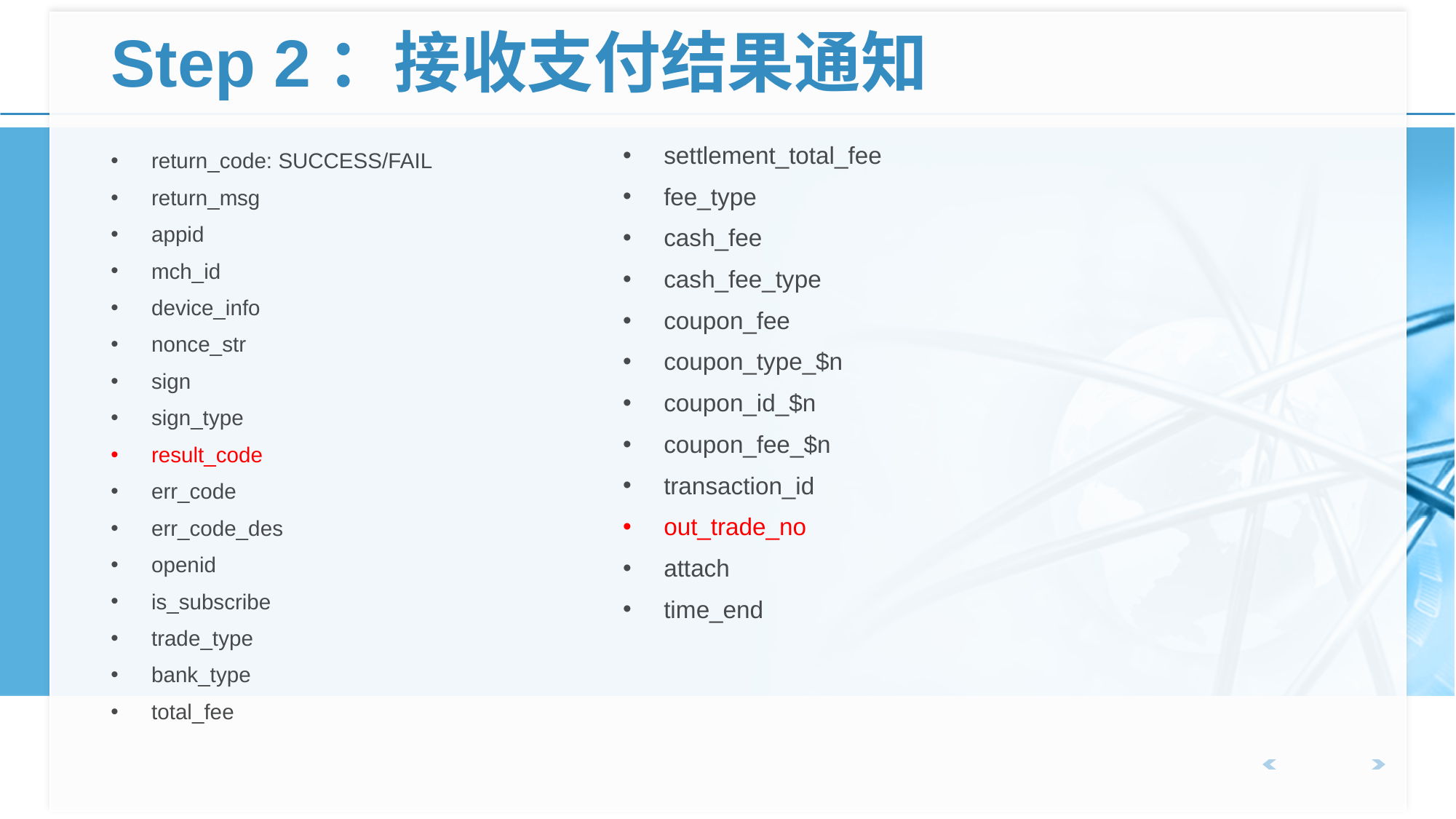

# Step 2：接收支付结果通知
settlement_total_fee
fee_type
cash_fee
cash_fee_type
coupon_fee
coupon_type_$n
coupon_id_$n
coupon_fee_$n
transaction_id
out_trade_no
attach
time_end
return_code: SUCCESS/FAIL
return_msg
appid
mch_id
device_info
nonce_str
sign
sign_type
result_code
err_code
err_code_des
openid
is_subscribe
trade_type
bank_type
total_fee